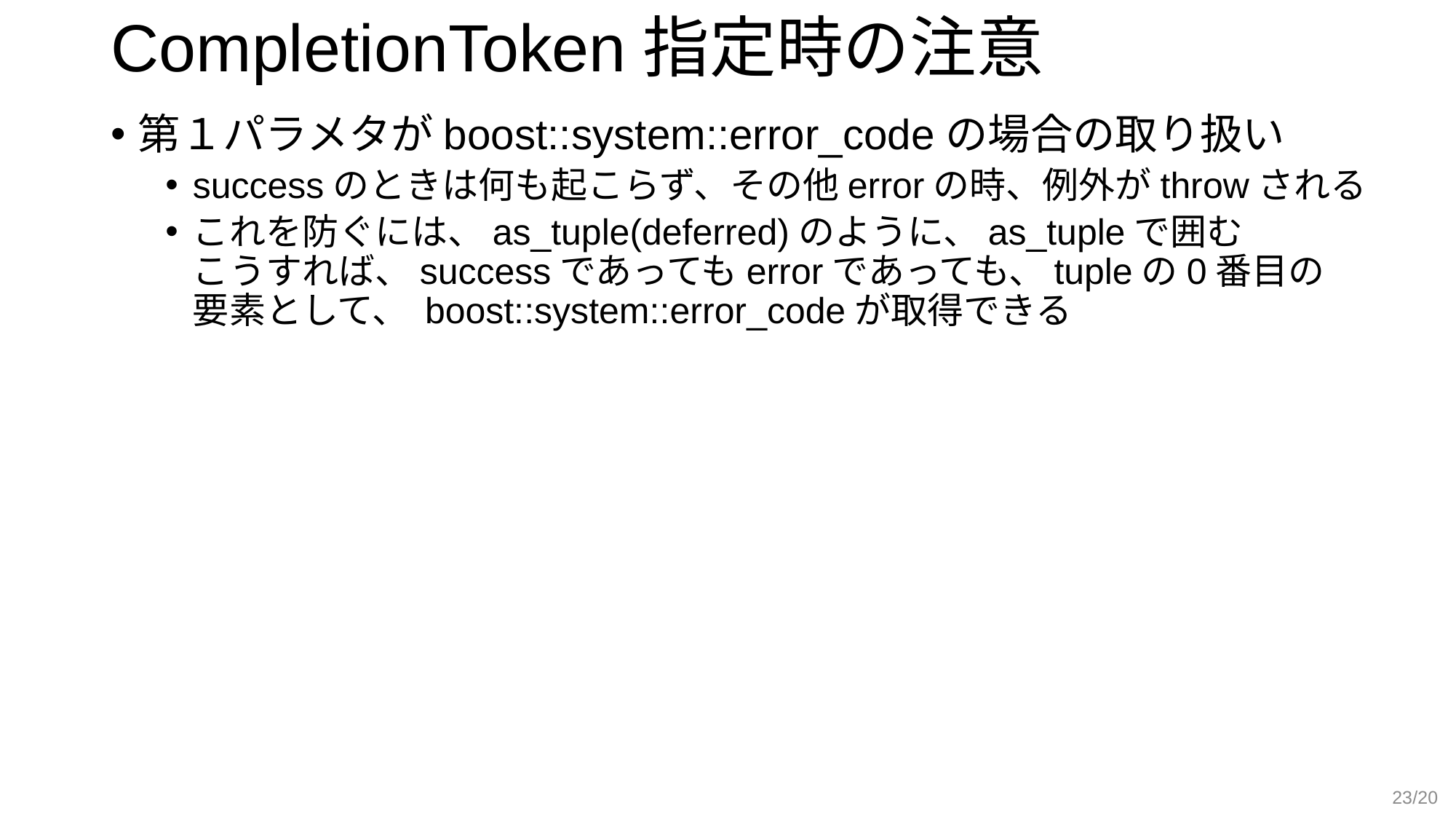

# CompletionToken指定時の注意
第１パラメタがboost::system::error_codeの場合の取り扱い
successのときは何も起こらず、その他errorの時、例外がthrowされる
これを防ぐには、as_tuple(deferred)のように、as_tupleで囲む
こうすれば、successであってもerrorであっても、tupleの0番目の
要素として、 boost::system::error_codeが取得できる
23/20